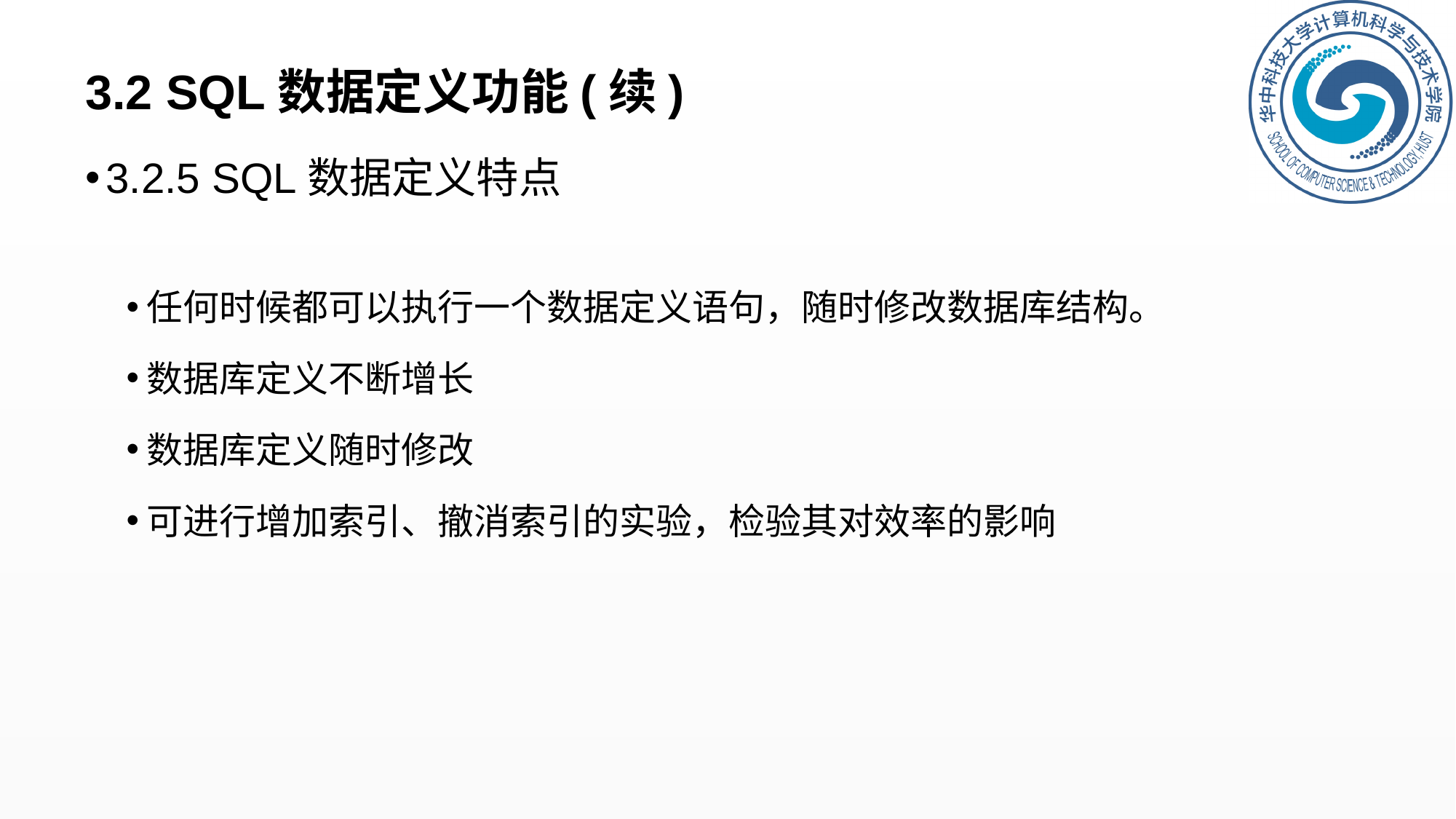

# 3.2 SQL数据定义功能(续)
3.2.5 SQL数据定义特点

任何时候都可以执行一个数据定义语句，随时修改数据库结构。
数据库定义不断增长
数据库定义随时修改
可进行增加索引、撤消索引的实验，检验其对效率的影响